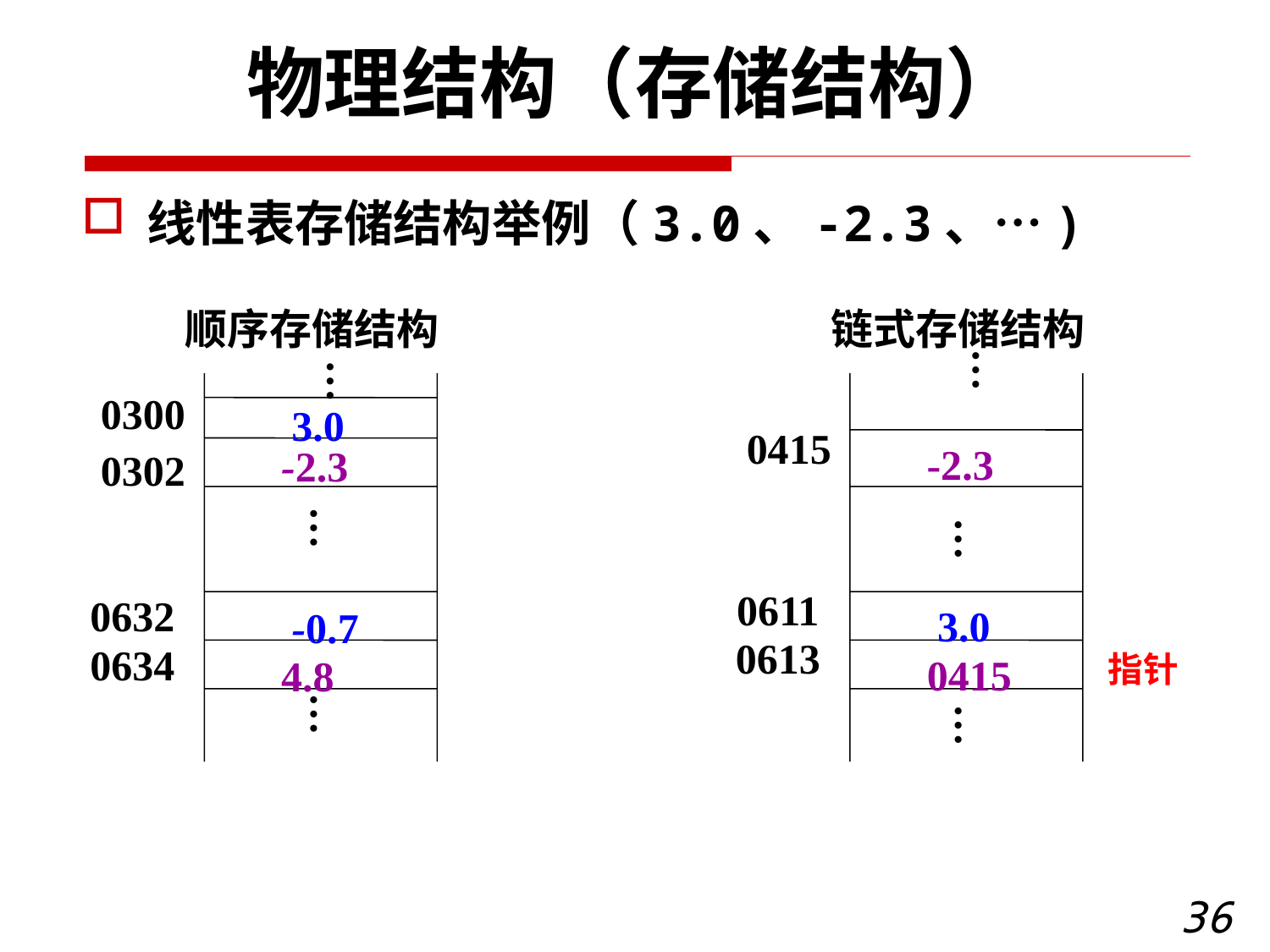

物理结构（存储结构）
线性表存储结构举例（3.0、-2.3、…)
顺序存储结构
链式存储结构
…

3.0

-2.3

…

-0.7

4.8

…
0300
0302
0632
0634
…

0415

-2.3

…
0611

3.0
0613

0415

…

指针

36